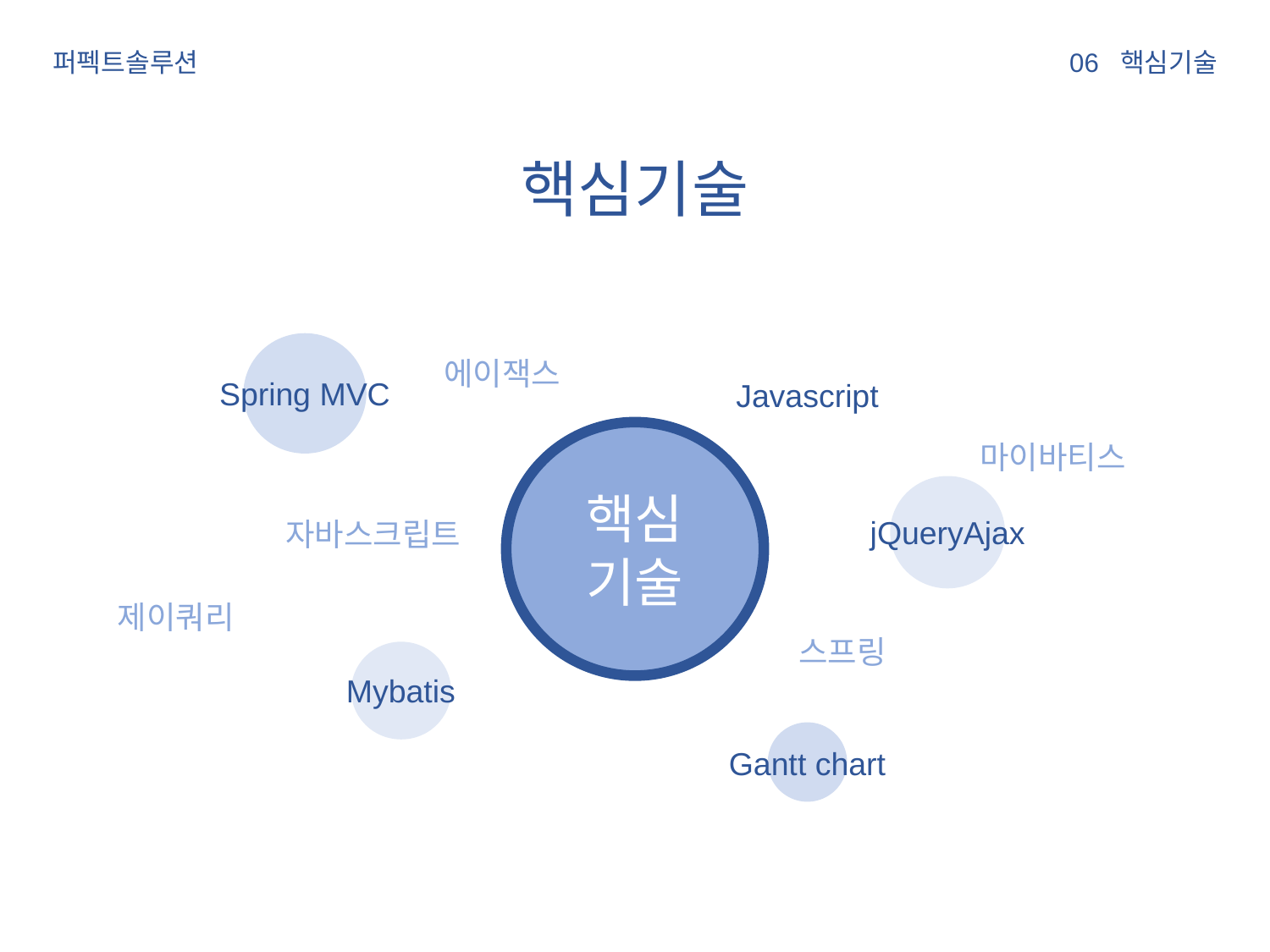

06  핵심기술
퍼펙트솔루션
핵심기술

에이잭스
Spring MVC
Javascript
핵심
기술
마이바티스

jQueryAjax
자바스크립트
제이쿼리
스프링

Mybatis

Gantt chart